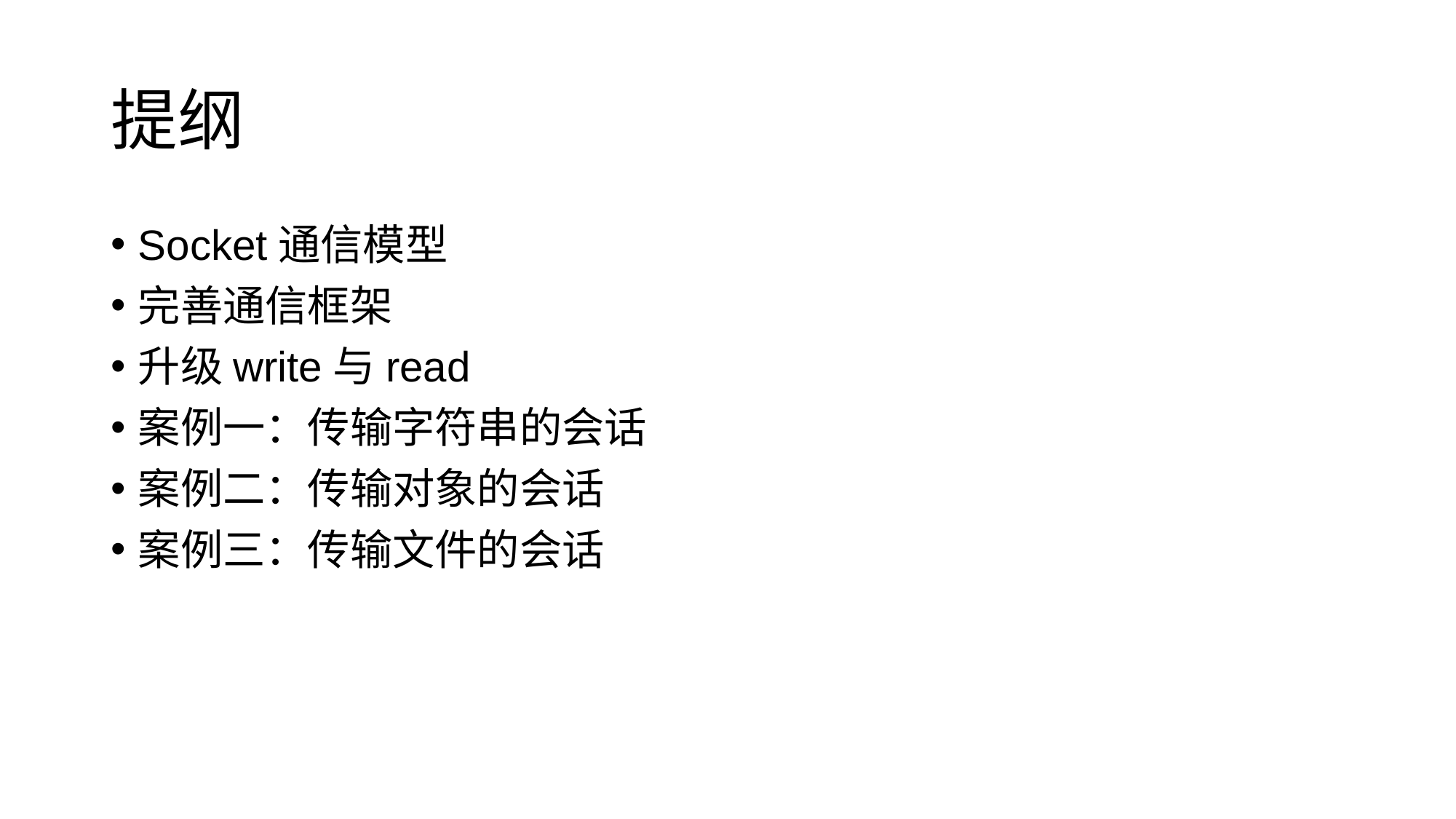

# 提纲
Socket通信模型
完善通信框架
升级write与read
案例一：传输字符串的会话
案例二：传输对象的会话
案例三：传输文件的会话